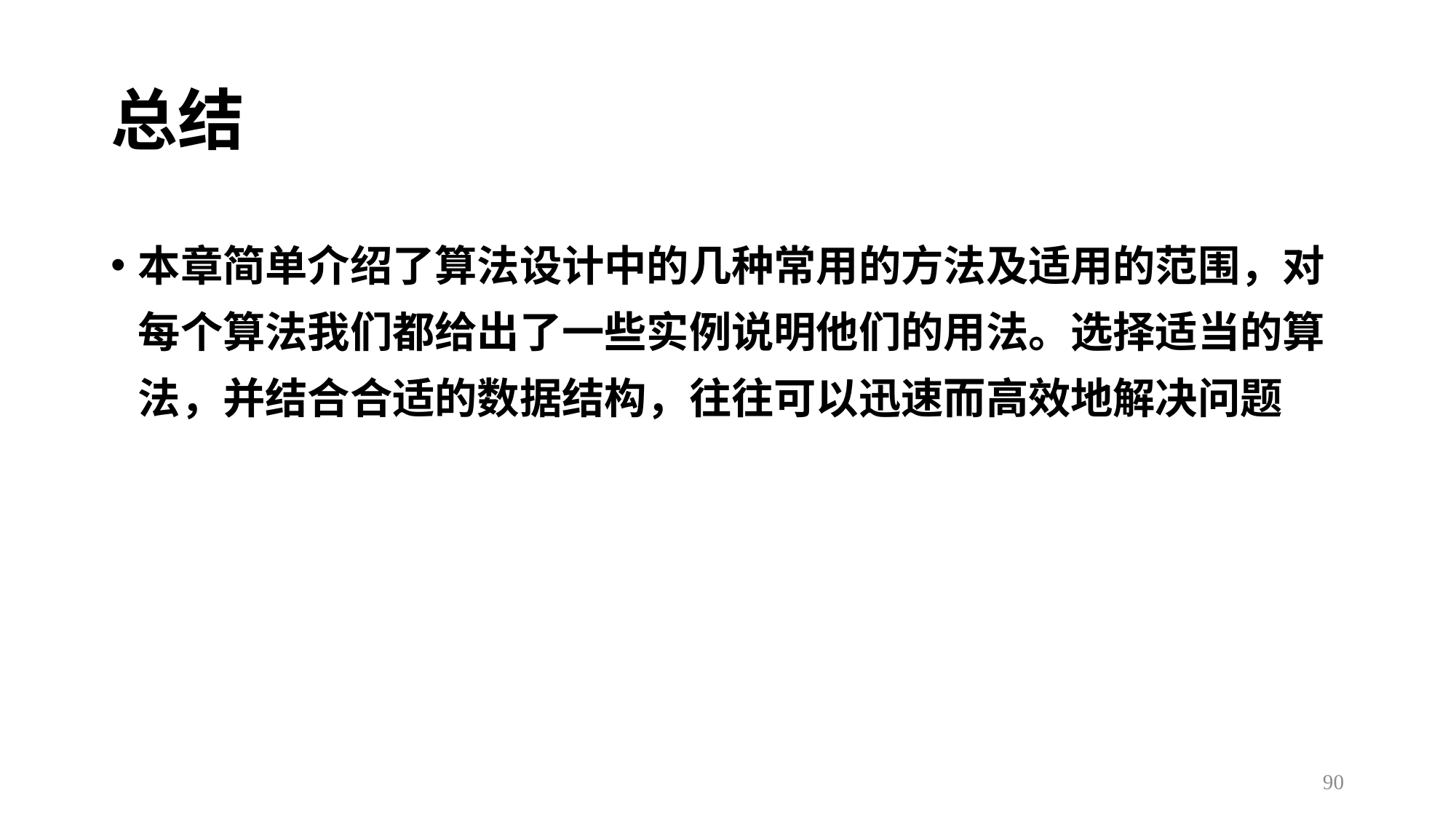

# 总结
本章简单介绍了算法设计中的几种常用的方法及适用的范围，对每个算法我们都给出了一些实例说明他们的用法。选择适当的算法，并结合合适的数据结构，往往可以迅速而高效地解决问题
90